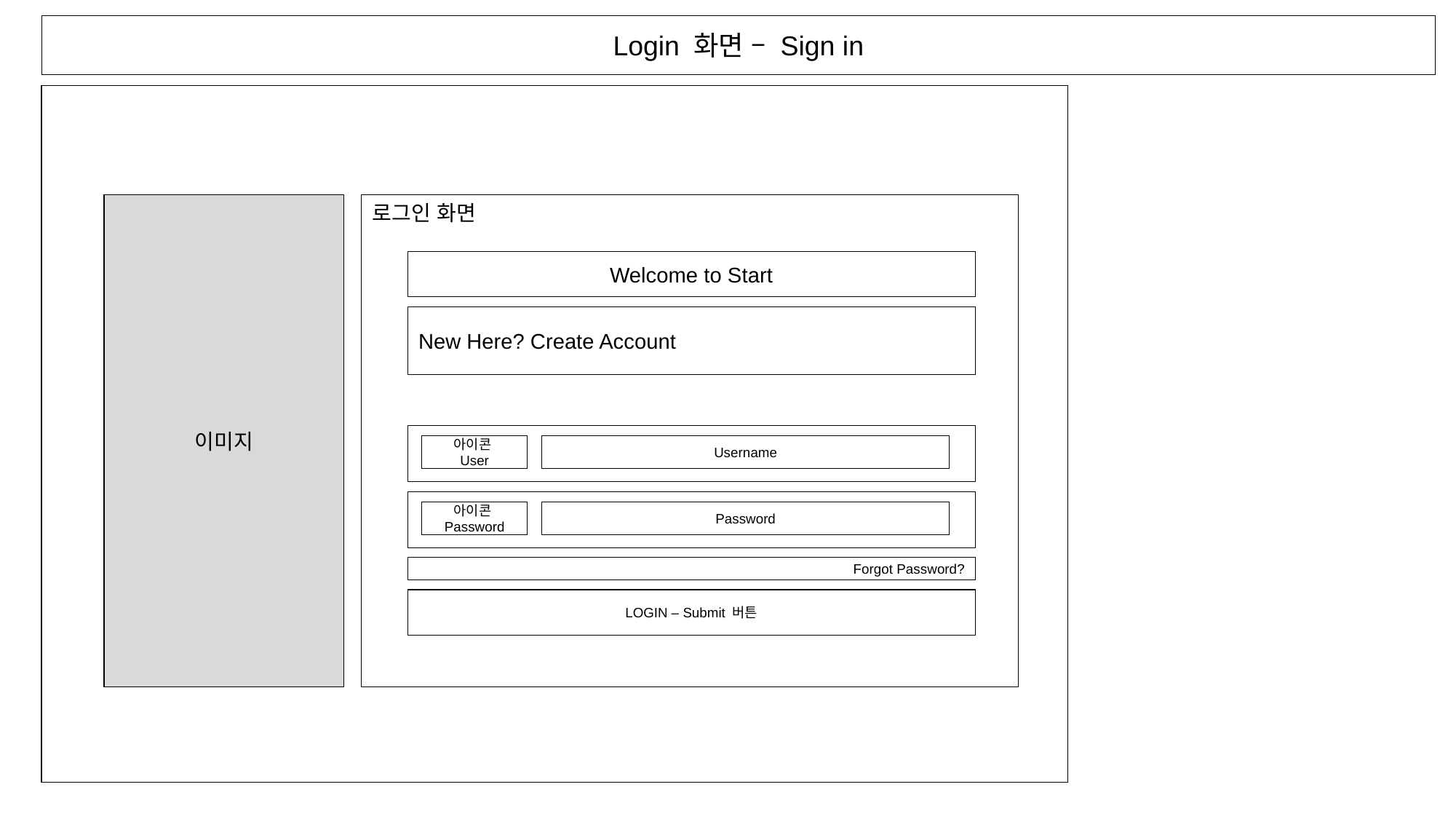

Login 화면 – Sign in
이미지
로그인 화면
Welcome to Start
New Here? Create Account

아이콘
User
Username

아이콘
Password
Password
Forgot Password?
LOGIN – Submit 버튼